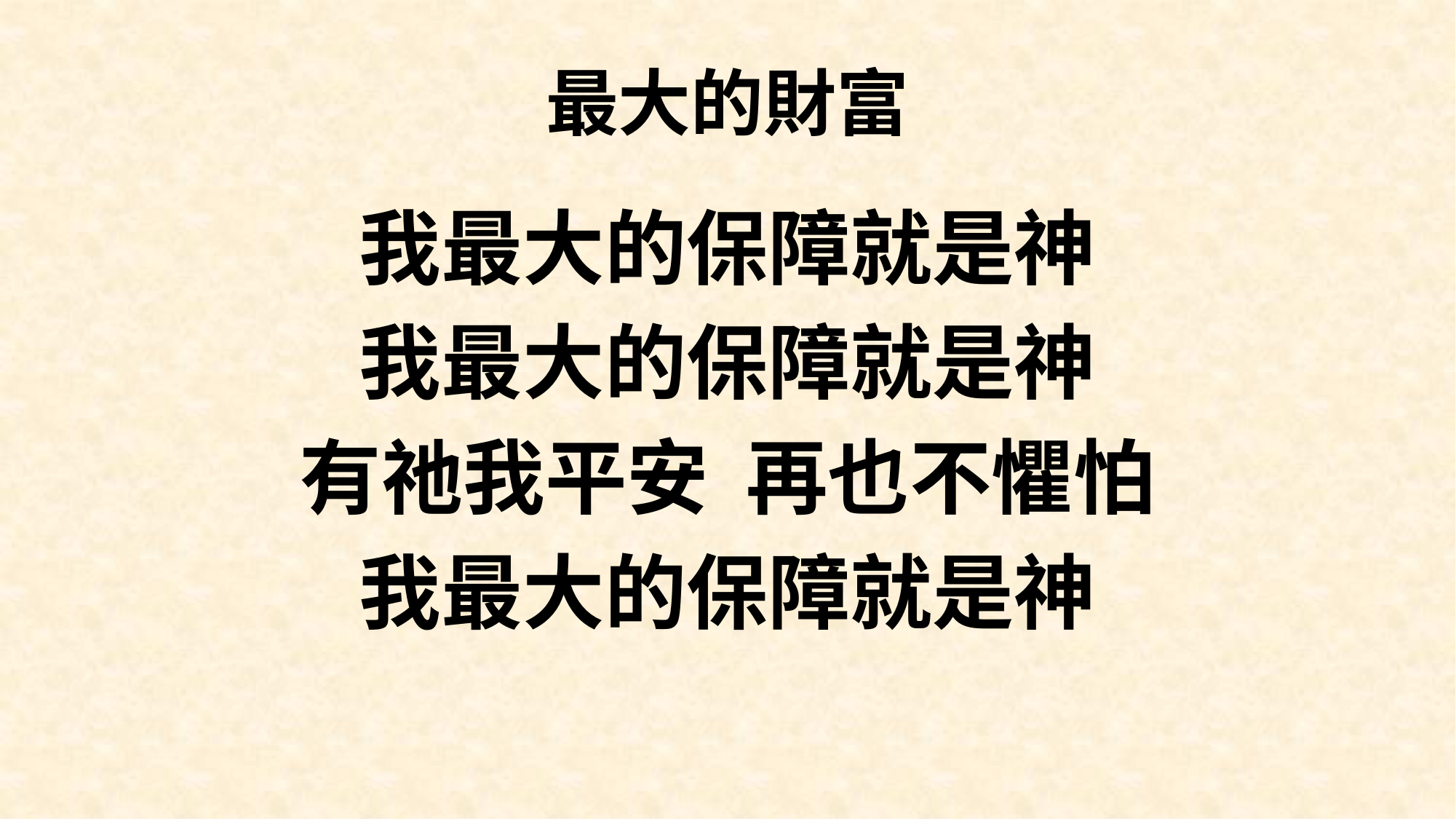

# 最大的財富
我最大的保障就是神
我最大的保障就是神
有祂我平安  再也不懼怕
我最大的保障就是神